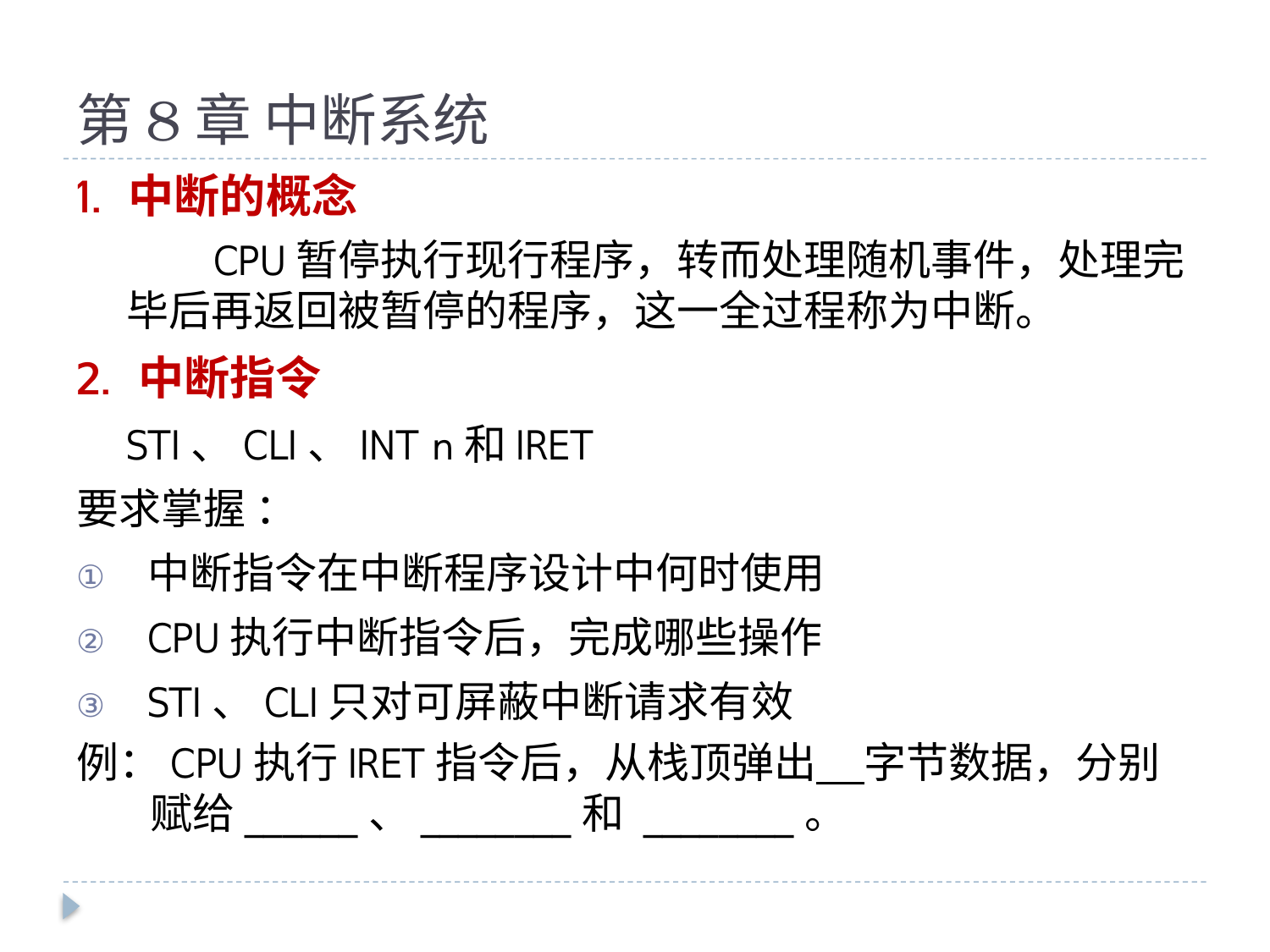

# 第8章 中断系统
1. 中断的概念
CPU暂停执行现行程序，转而处理随机事件，处理完毕后再返回被暂停的程序，这一全过程称为中断。
2. 中断指令
STI、CLI、INT n和IRET
要求掌握 ：
中断指令在中断程序设计中何时使用
CPU执行中断指令后，完成哪些操作
STI、CLI只对可屏蔽中断请求有效
例：CPU执行IRET指令后，从栈顶弹出     字节数据，分别赋给______、________和 ________。